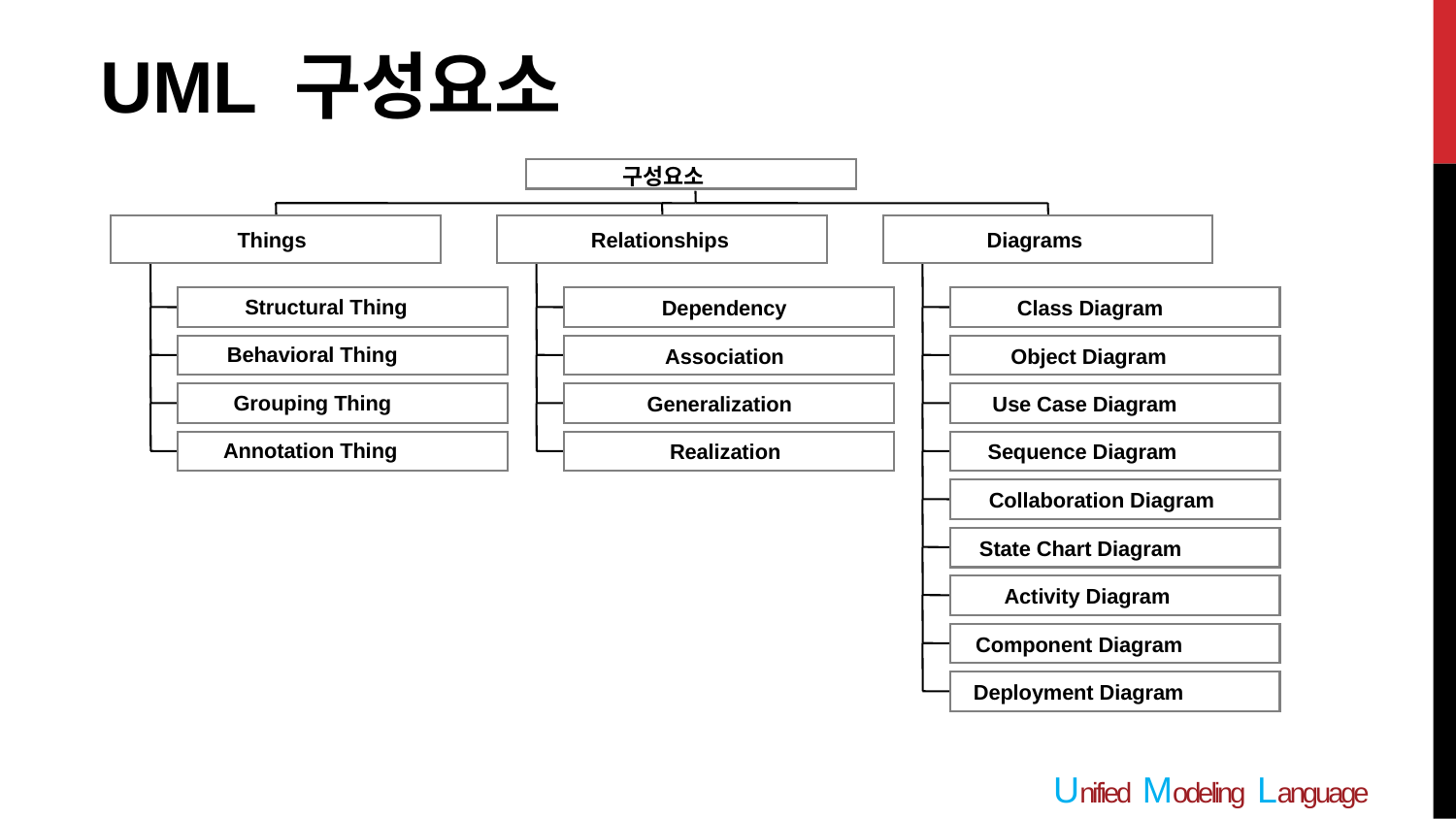

UML 구성요소

구성요소

Things
Relationships
Diagrams

Structural Thing
Dependency
Class Diagram

Behavioral Thing
Association
Object Diagram

Grouping Thing
Generalization
Use Case Diagram

Annotation Thing
Realization
Sequence Diagram

Collaboration Diagram

State Chart Diagram

Activity Diagram

Component Diagram

Deployment Diagram